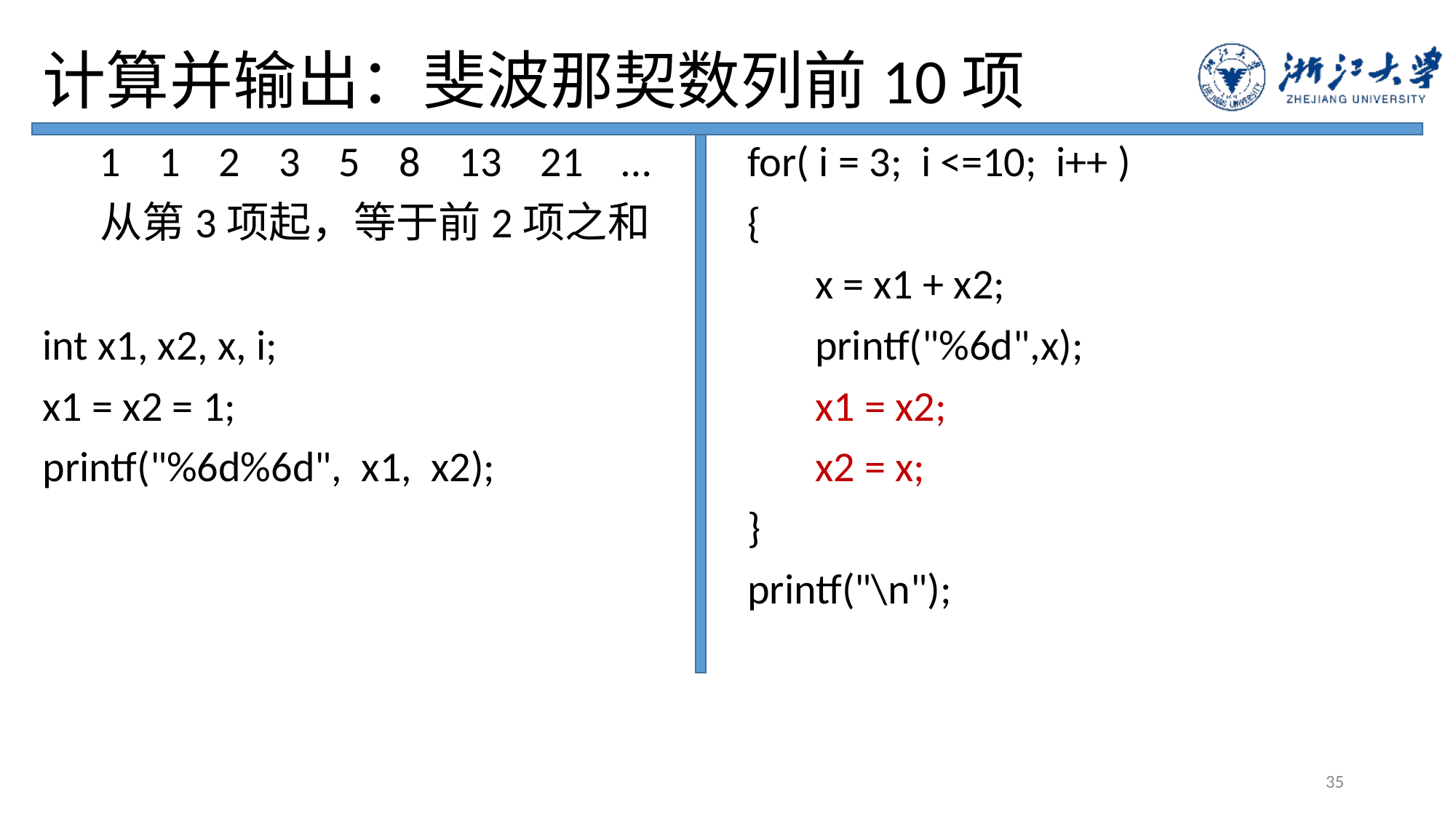

# 计算并输出：斐波那契数列前10项
1    1    2    3    5    8    13    21    …
从第3项起，等于前2项之和

int x1, x2, x, i;
x1 = x2 = 1;
printf("%6d%6d",  x1,  x2);

for( i = 3;  i <=10;  i++ )
{
       x = x1 + x2;
       printf("%6d",x);
       x1 = x2;
       x2 = x;
}
printf("\n");
35